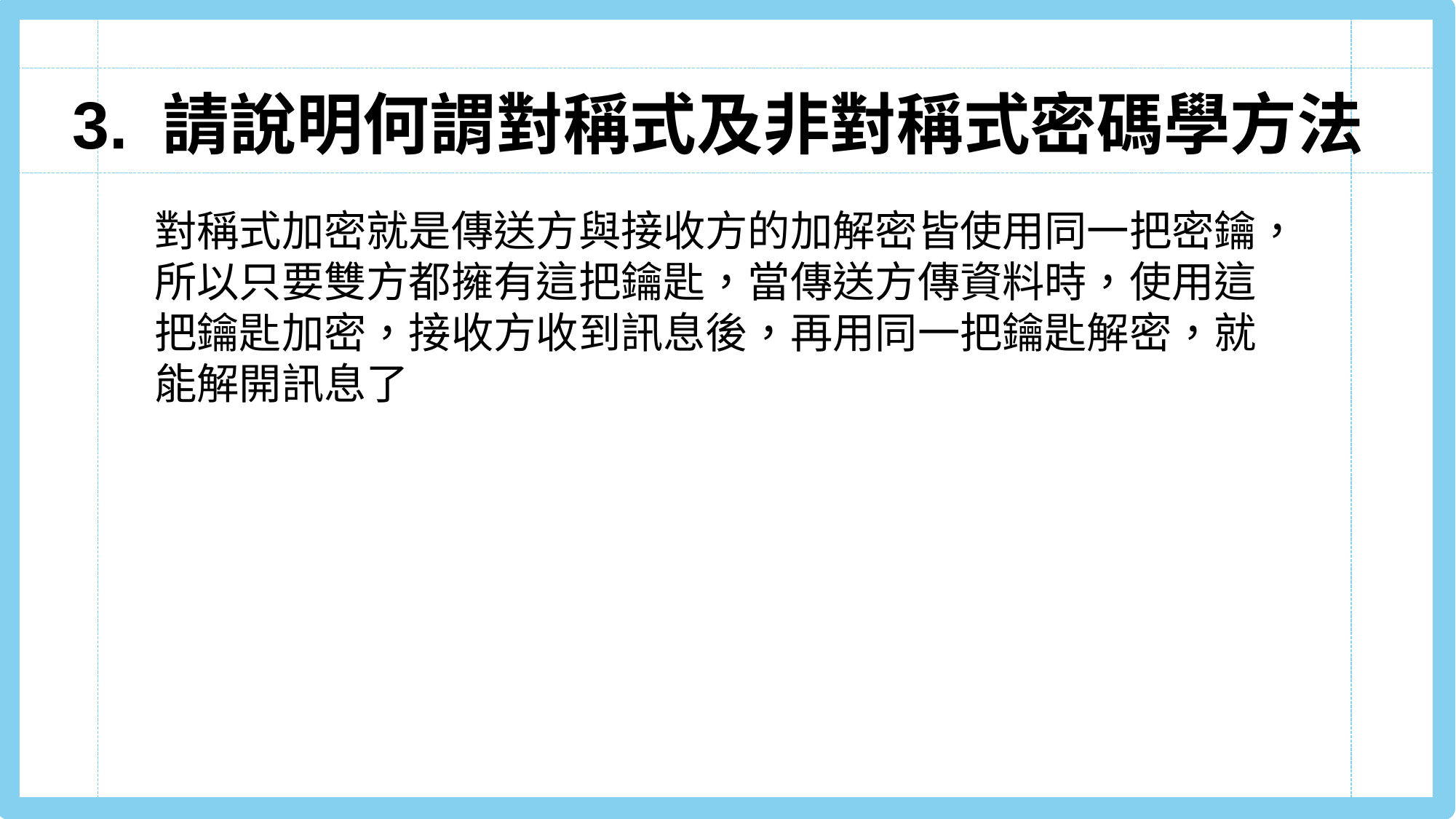

# 3. 請說明何謂對稱式及非對稱式密碼學方法
對稱式加密就是傳送方與接收方的加解密皆使用同一把密鑰，所以只要雙方都擁有這把鑰匙，當傳送方傳資料時，使用這把鑰匙加密，接收方收到訊息後，再用同一把鑰匙解密，就能解開訊息了